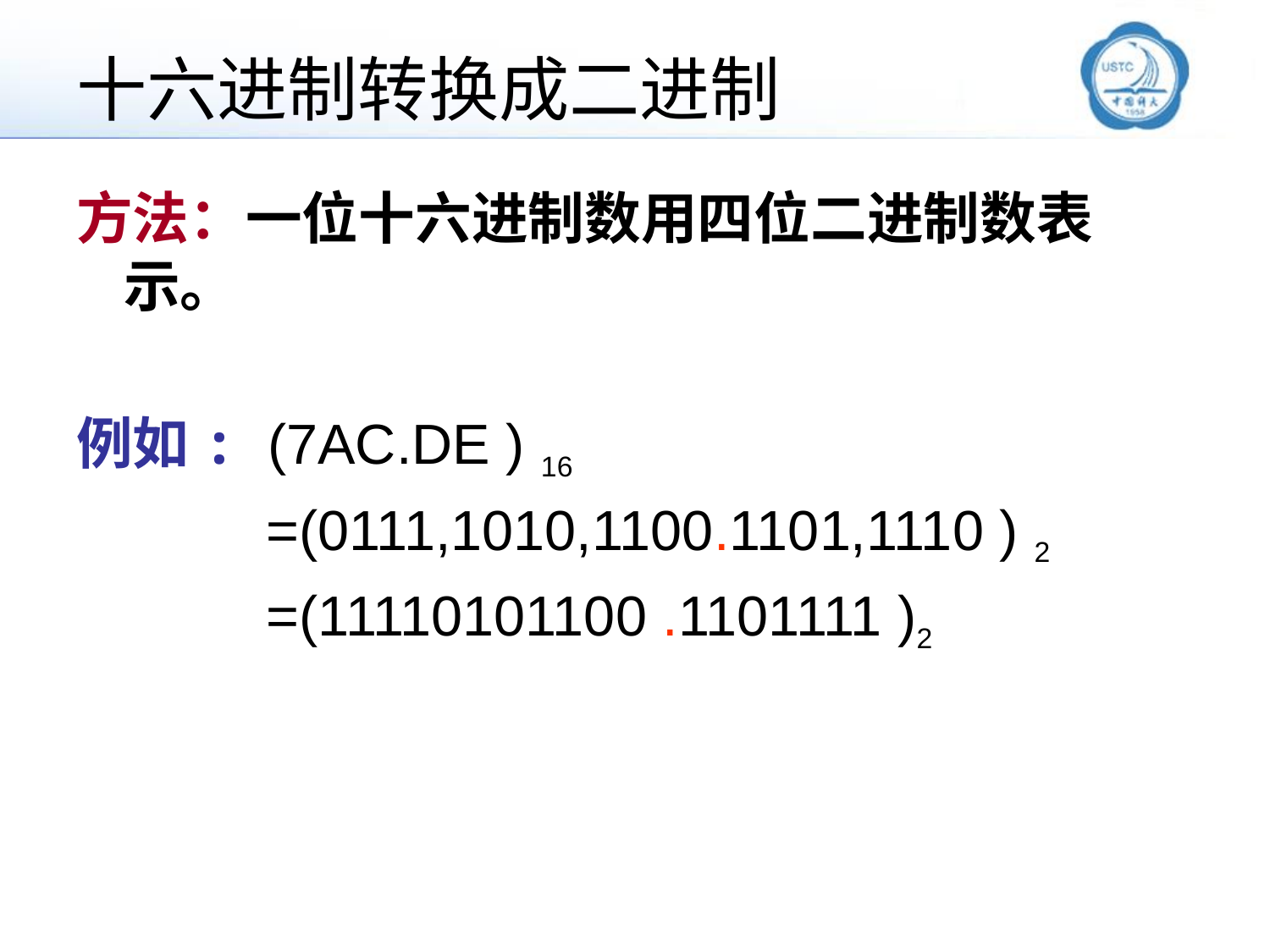

# 十六进制转换成二进制
方法：一位十六进制数用四位二进制数表示。

例如:  (7AC.DE ) 16
		 =(0111,1010,1100.1101,1110 ) 2
		 =(11110101100 .1101111 )2